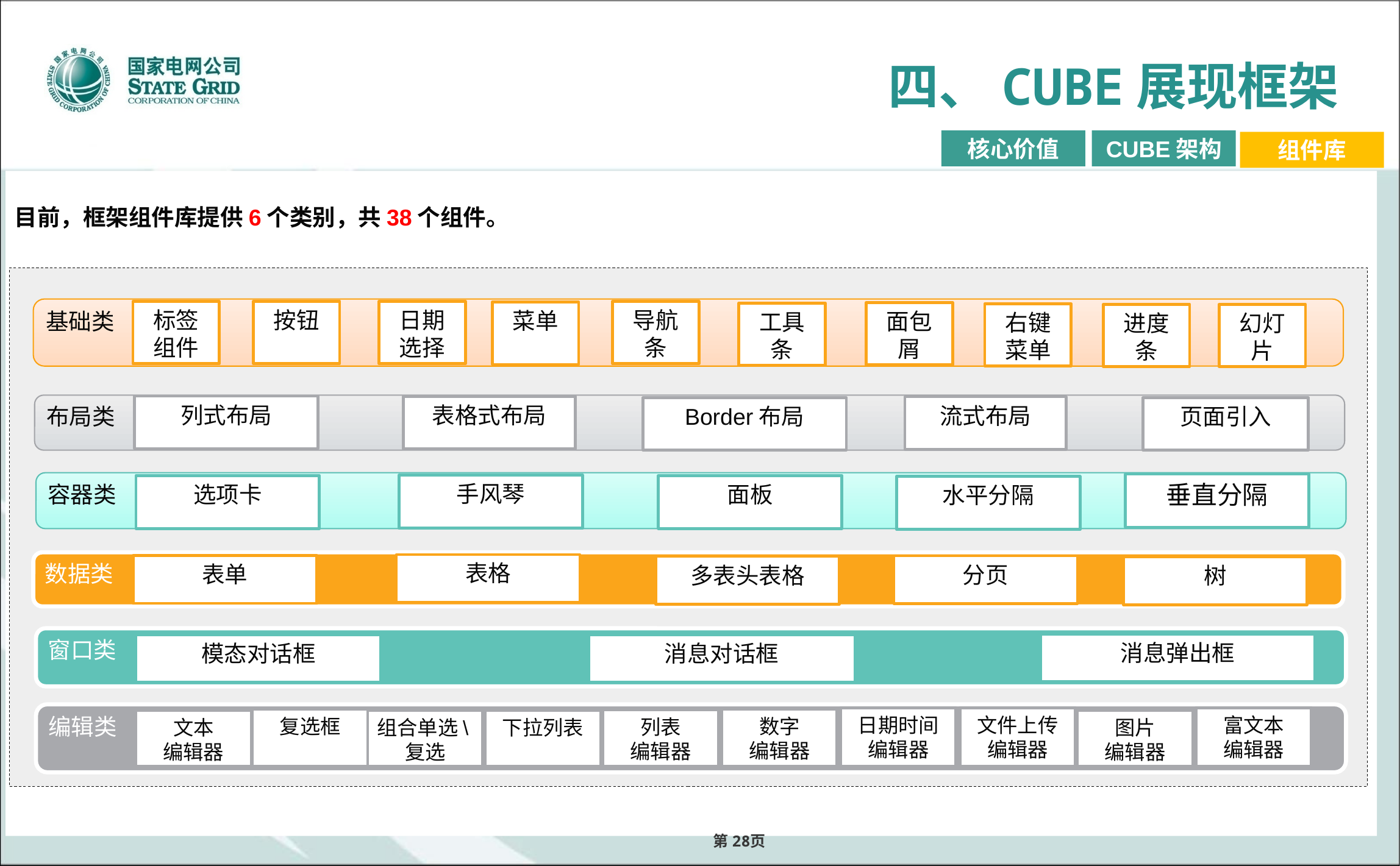

# 四、CUBE展现框架
核心价值
CUBE架构
组件库

目前，框架组件库提供6个类别，共38个组件。

基础类
按钮
标签组件
日期选择
导航条
菜单
面包屑
工具条
右键菜单
进度条
幻灯片

布局类
列式布局
表格式布局
流式布局
Border布局
页面引入
容器类
垂直分隔
手风琴
选项卡
面板
水平分隔
数据类
表格
表单
分页
多表头表格
树
窗口类
消息弹出框
模态对话框
消息对话框
编辑类
富文本
编辑器
日期时间编辑器
文件上传编辑器
复选框
数字
编辑器
列表
编辑器
文本
编辑器
组合单选\复选
下拉列表
图片
编辑器
第28页